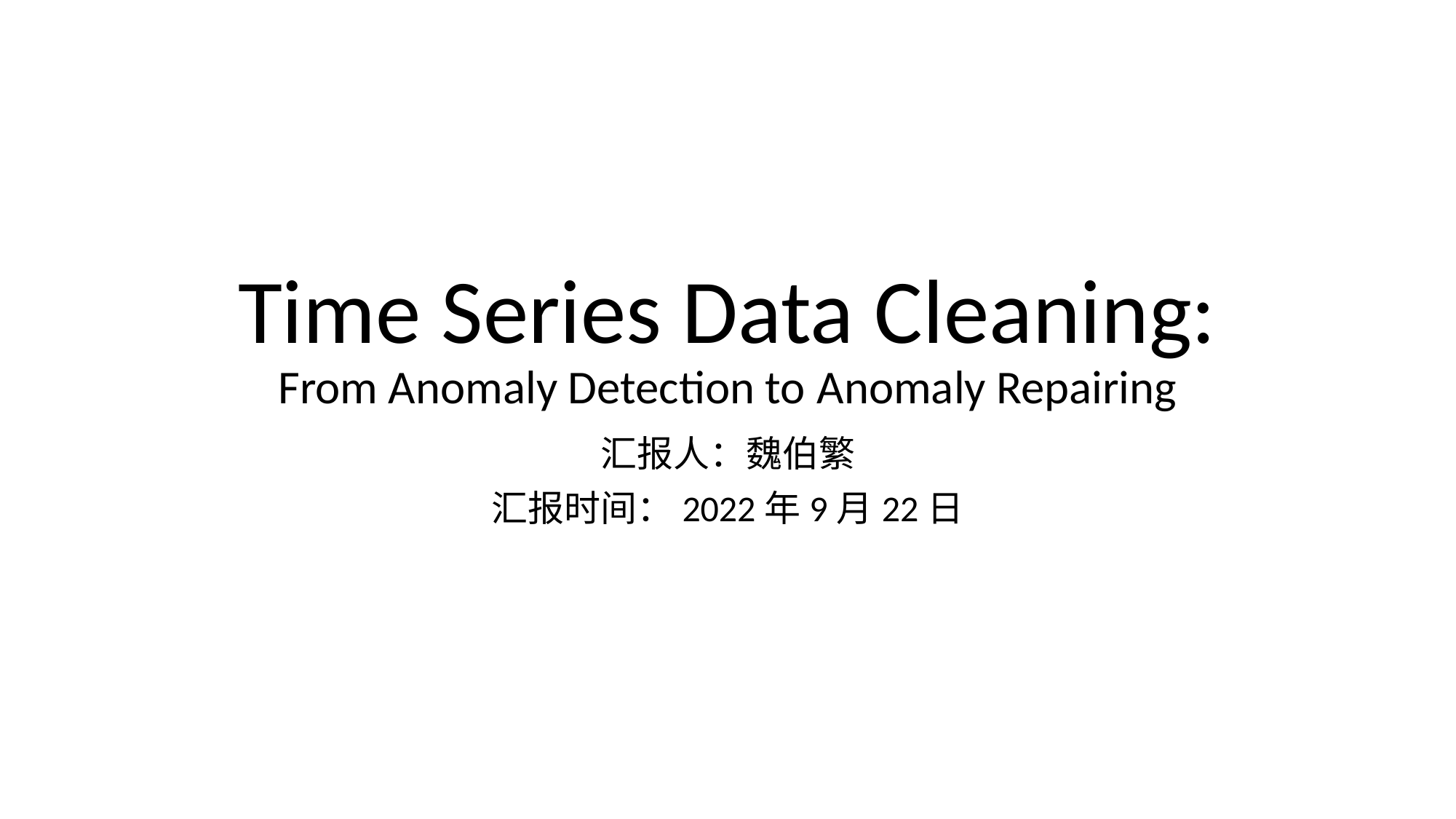

# Time Series Data Cleaning: From Anomaly Detection to Anomaly Repairing
汇报人：魏伯繁
汇报时间：2022年9月22日